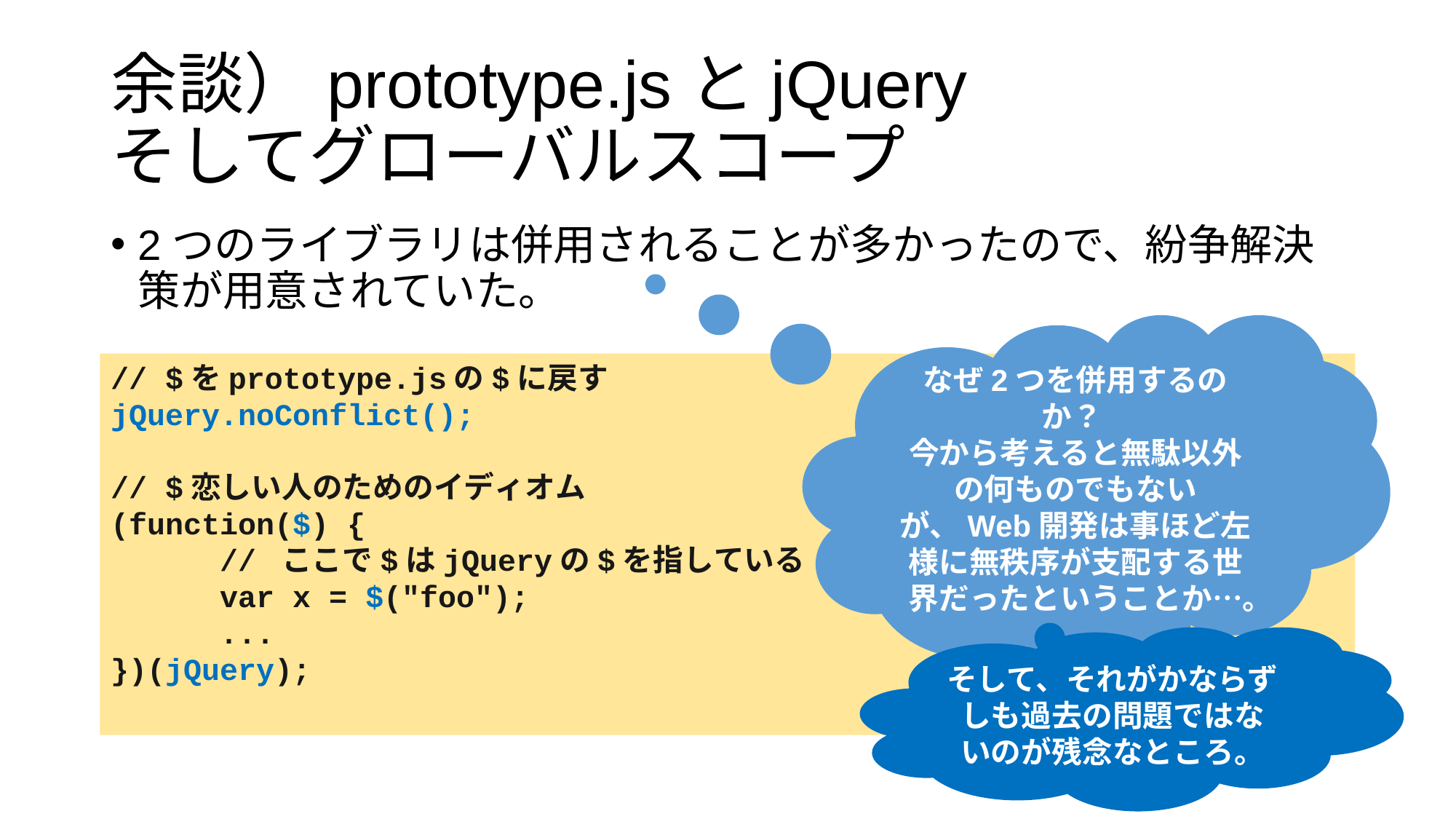

# 余談）prototype.jsとjQuery そしてグローバルスコープ
2つのライブラリは併用されることが多かったので、紛争解決策が用意されていた。

なぜ2つを併用するのか？
今から考えると無駄以外の何ものでもないが、Web開発は事ほど左様に無秩序が支配する世界だったということか…。
// $をprototype.jsの$に戻す
jQuery.noConflict();

// $恋しい人のためのイディオム
(function($) {
	// ここで$はjQueryの$を指している
	var x = $("foo");
	...
})(jQuery);
そして、それがかならずしも過去の問題ではないのが残念なところ。